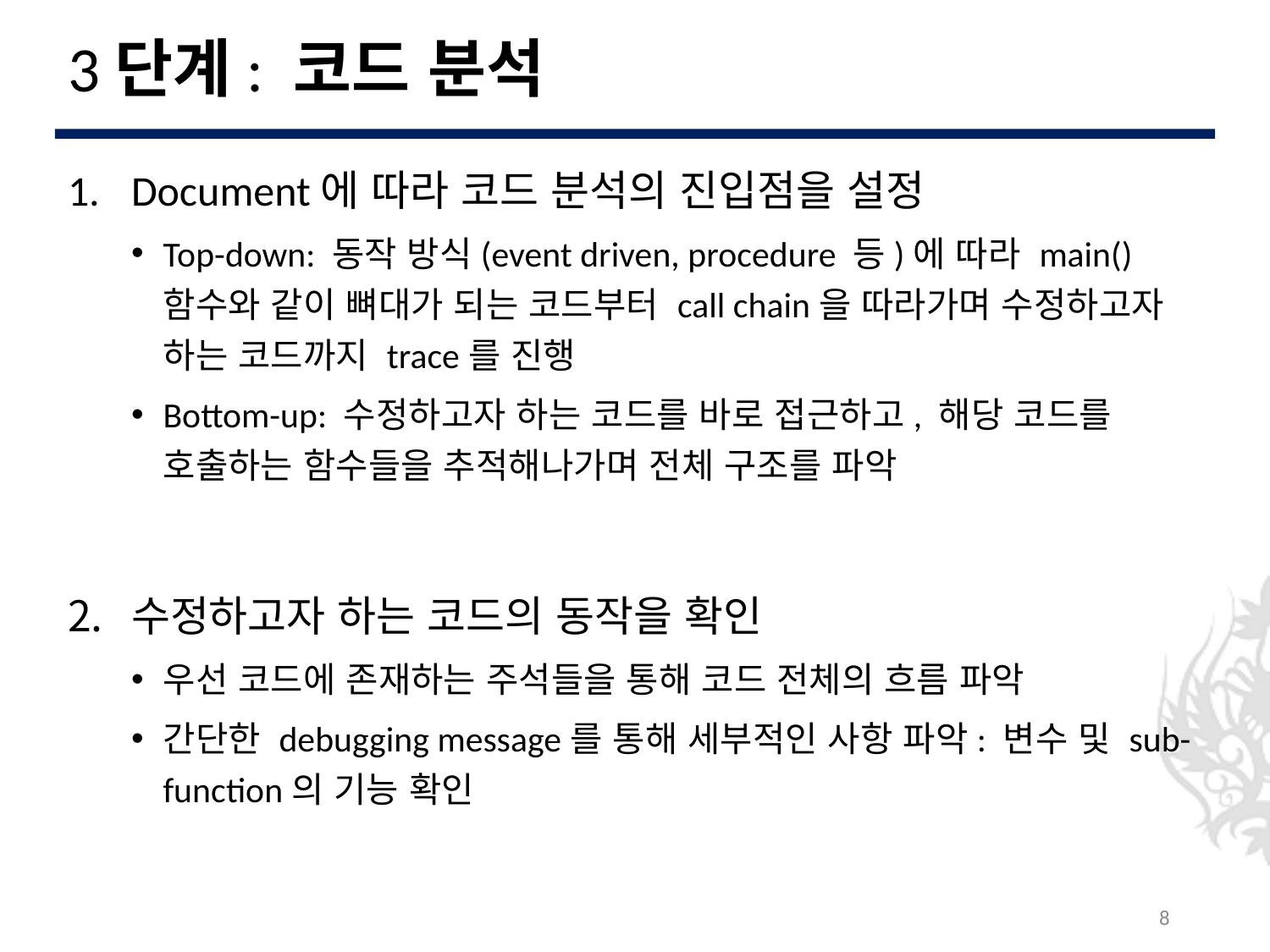

# 3단계: 코드 분석
Document에 따라 코드 분석의 진입점을 설정
Top-down: 동작 방식(event driven, procedure 등)에 따라 main() 함수와 같이 뼈대가 되는 코드부터 call chain을 따라가며 수정하고자 하는 코드까지 trace를 진행
Bottom-up: 수정하고자 하는 코드를 바로 접근하고, 해당 코드를 호출하는 함수들을 추적해나가며 전체 구조를 파악

수정하고자 하는 코드의 동작을 확인
우선 코드에 존재하는 주석들을 통해 코드 전체의 흐름 파악
간단한 debugging message를 통해 세부적인 사항 파악: 변수 및 sub-function의 기능 확인

8